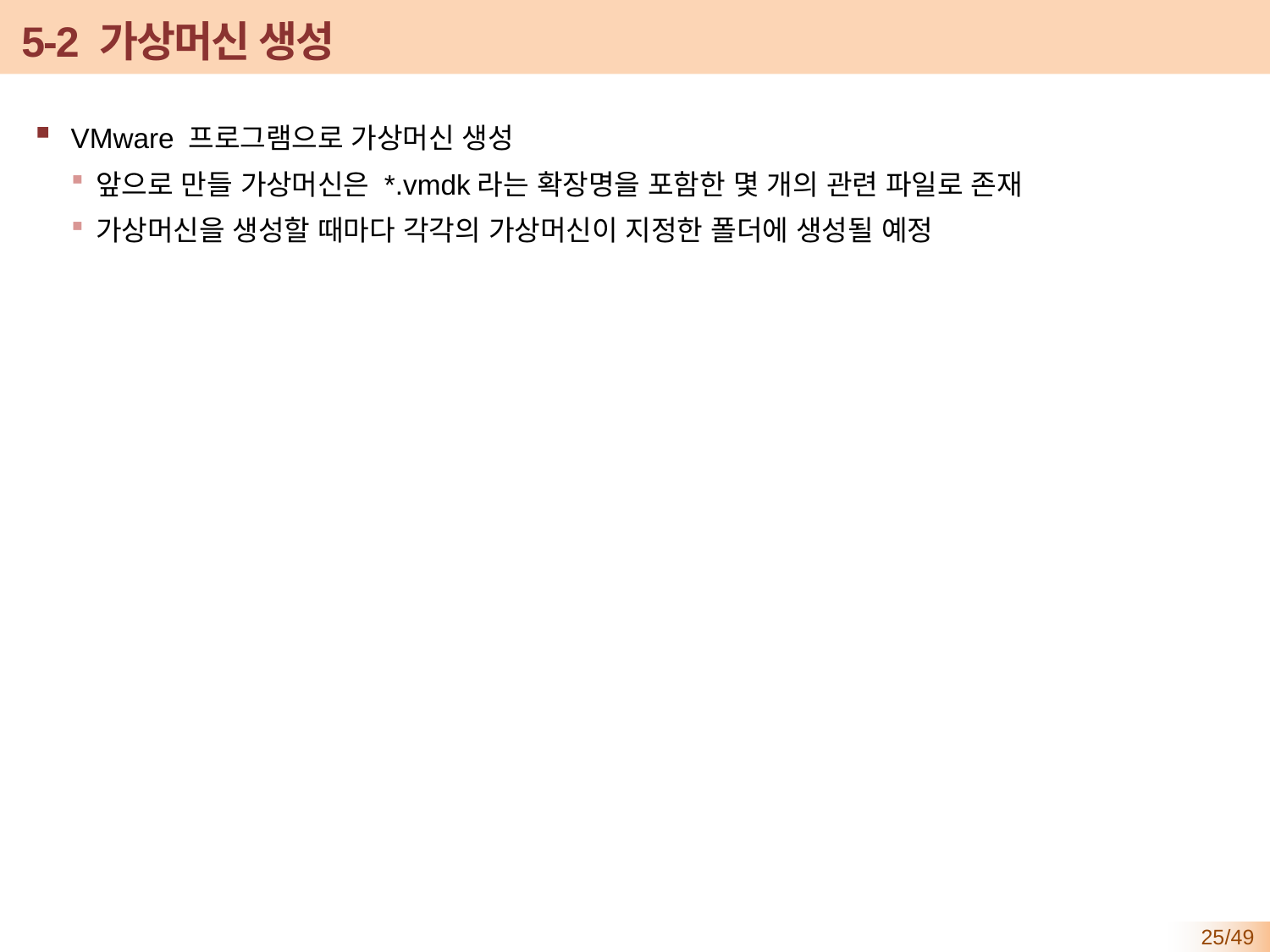

# 5-2 가상머신 생성
VMware 프로그램으로 가상머신 생성
앞으로 만들 가상머신은 *.vmdk라는 확장명을 포함한 몇 개의 관련 파일로 존재
가상머신을 생성할 때마다 각각의 가상머신이 지정한 폴더에 생성될 예정